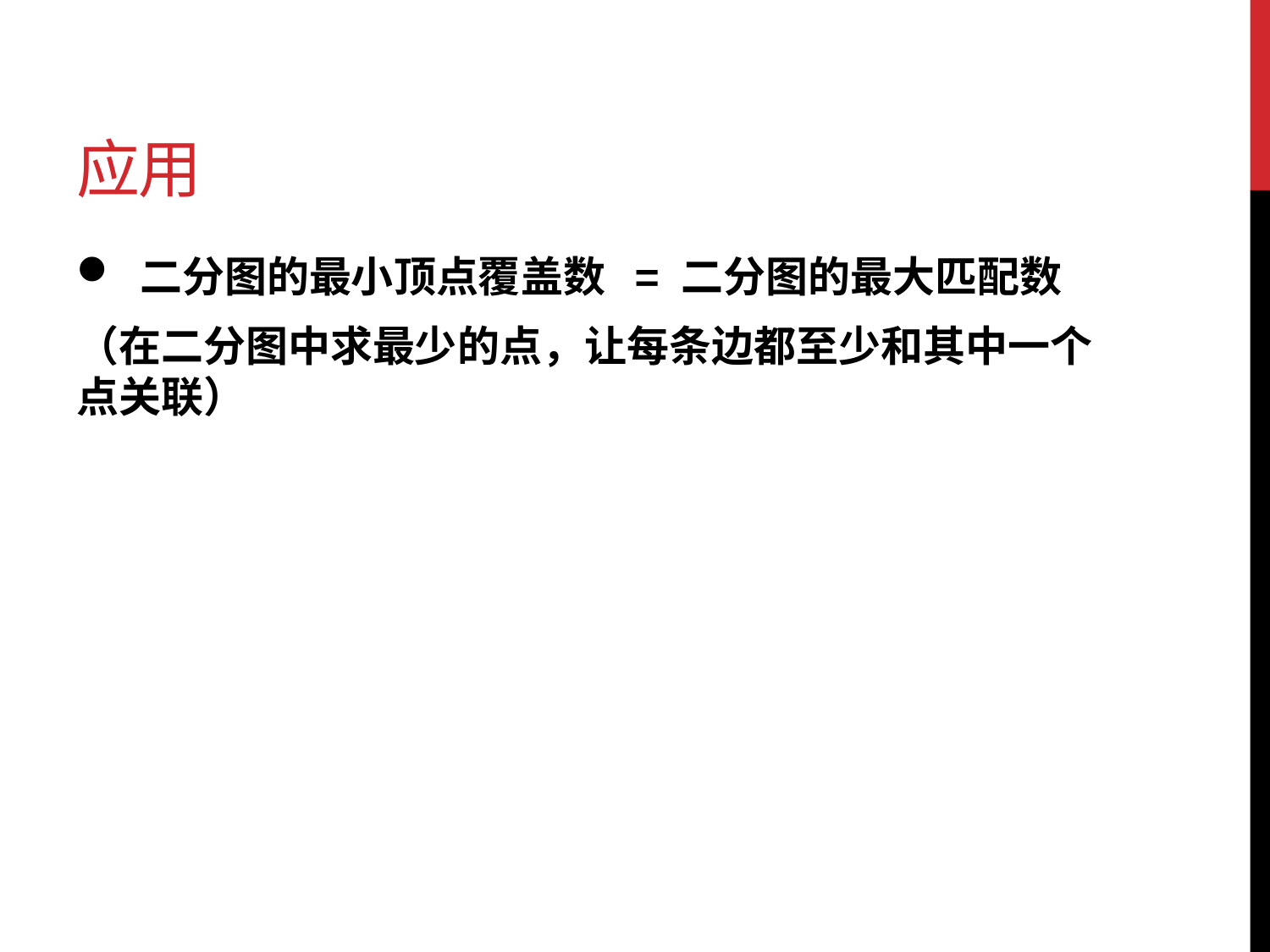

# 应用
二分图的最小顶点覆盖数  = 二分图的最大匹配数
（在二分图中求最少的点，让每条边都至少和其中一个点关联）